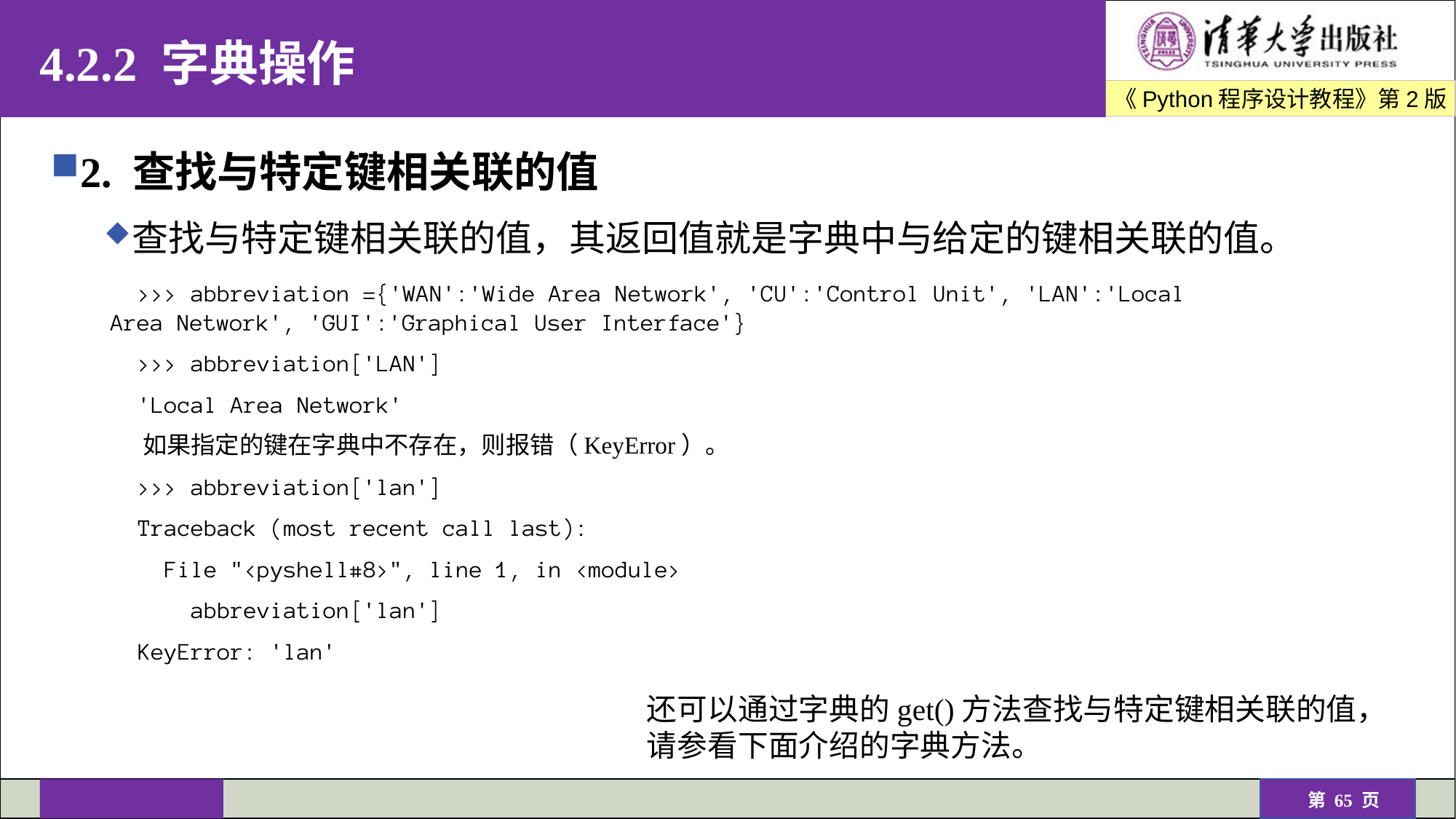

# 4.2.2 字典操作
2. 查找与特定键相关联的值
查找与特定键相关联的值，其返回值就是字典中与给定的键相关联的值。
>>> abbreviation ={'WAN':'Wide Area Network', 'CU':'Control Unit', 'LAN':'Local Area Network', 'GUI':'Graphical User Interface'}
>>> abbreviation['LAN']
'Local Area Network'
如果指定的键在字典中不存在，则报错（KeyError）。
>>> abbreviation['lan']
Traceback (most recent call last):
  File "<pyshell#8>", line 1, in <module>
    abbreviation['lan']
KeyError: 'lan'
还可以通过字典的get()方法查找与特定键相关联的值，请参看下面介绍的字典方法。